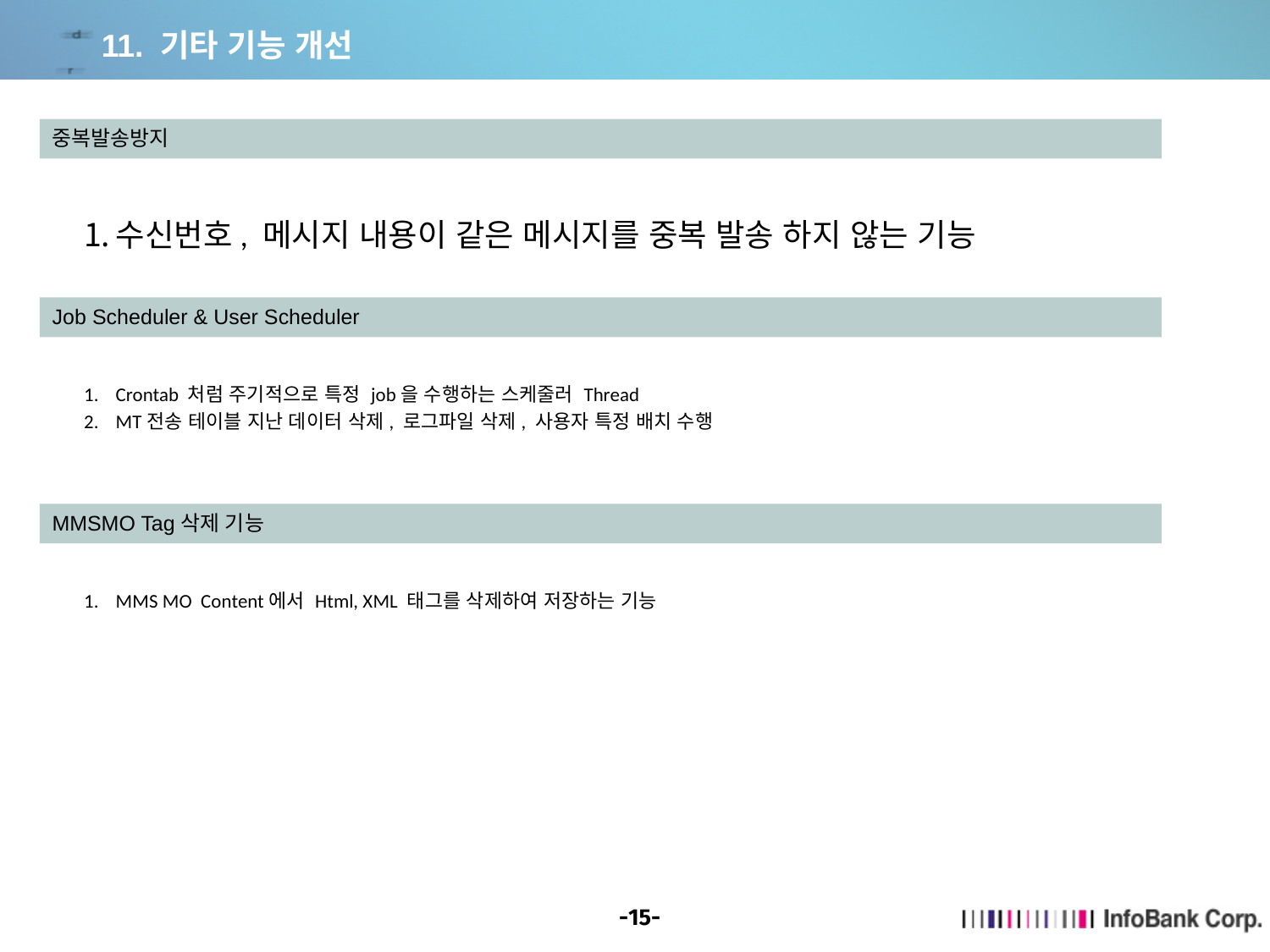

11. 기타 기능 개선
중복발송방지

수신번호, 메시지 내용이 같은 메시지를 중복 발송 하지 않는 기능
Job Scheduler & User Scheduler

Crontab 처럼 주기적으로 특정 job을 수행하는 스케줄러 Thread
MT전송 테이블 지난 데이터 삭제, 로그파일 삭제, 사용자 특정 배치 수행
MMSMO Tag삭제 기능

MMS MO  Content에서 Html, XML 태그를 삭제하여 저장하는 기능